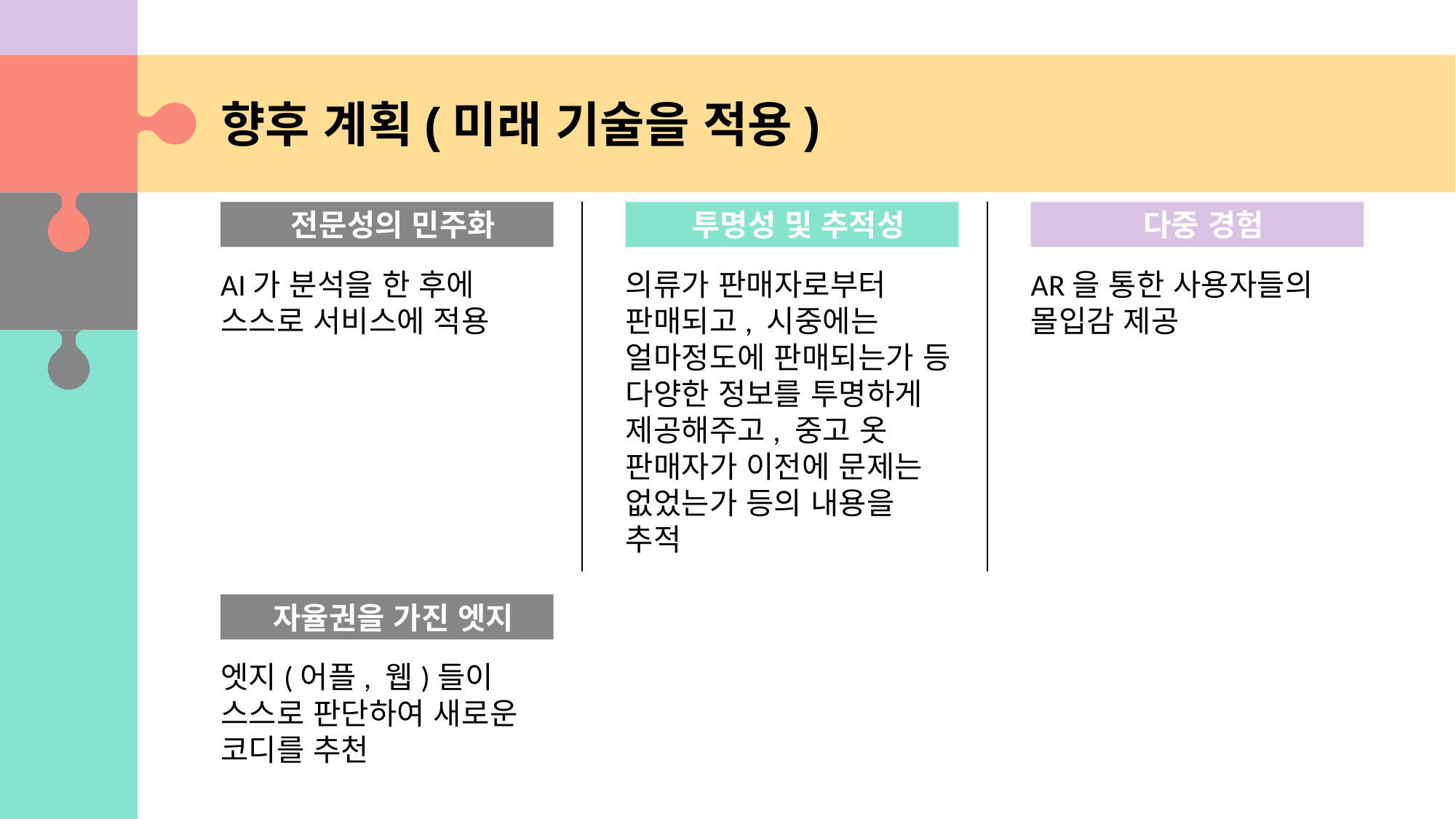

향후 계획(미래 기술을 적용)

전문성의 민주화
투명성 및 추적성
다중 경험
AI가 분석을 한 후에 스스로 서비스에 적용
의류가 판매자로부터 판매되고, 시중에는 얼마정도에 판매되는가 등 다양한 정보를 투명하게 제공해주고, 중고 옷 판매자가 이전에 문제는 없었는가 등의 내용을 추적
AR을 통한 사용자들의 몰입감 제공

자율권을 가진 엣지
엣지(어플, 웹)들이 스스로 판단하여 새로운 코디를 추천